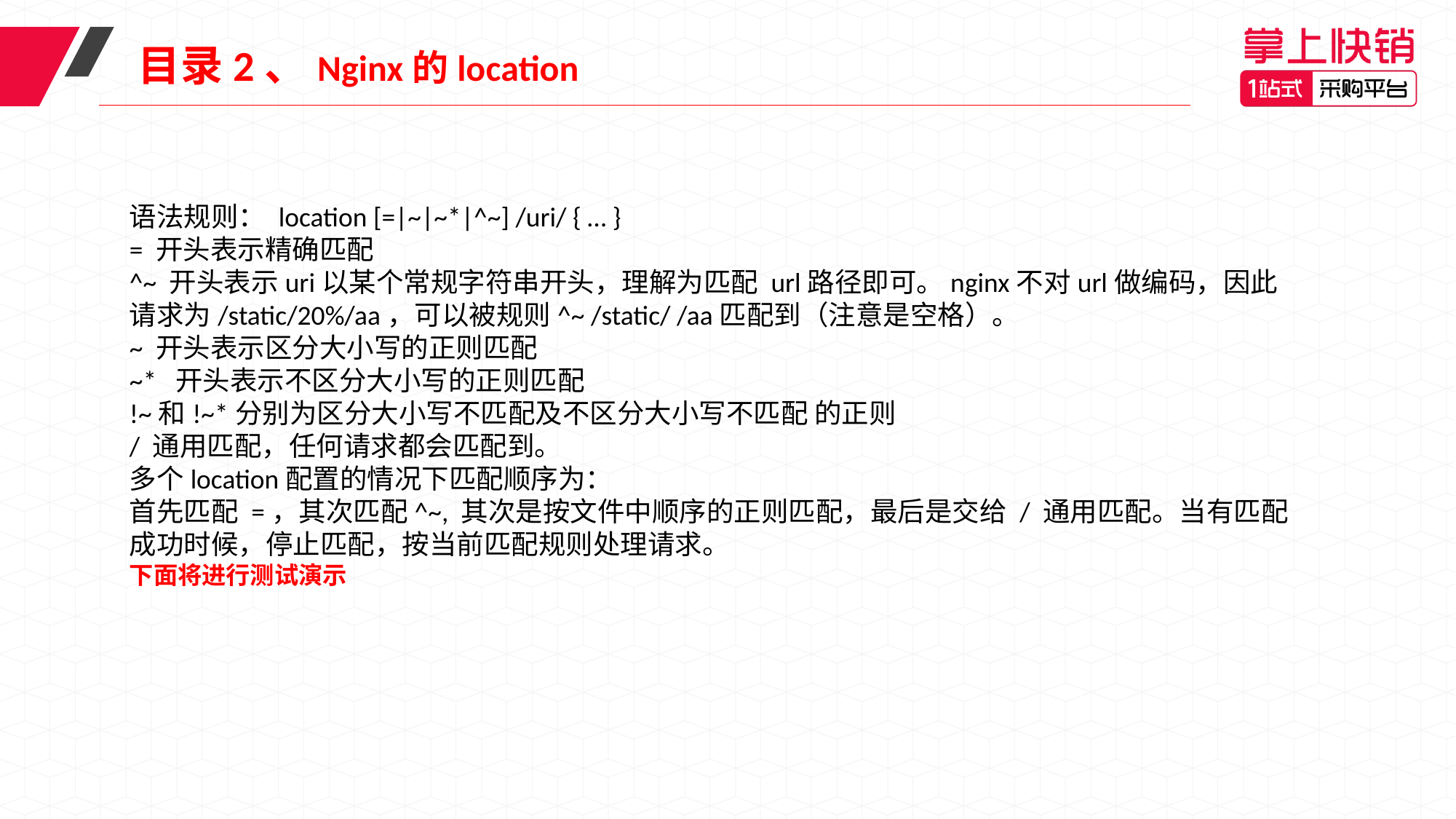

目录2、Nginx的location

语法规则： location [=|~|~*|^~] /uri/ { … }
= 开头表示精确匹配
^~ 开头表示uri以某个常规字符串开头，理解为匹配 url路径即可。nginx不对url做编码，因此请求为/static/20%/aa，可以被规则^~ /static/ /aa匹配到（注意是空格）。
~ 开头表示区分大小写的正则匹配
~*  开头表示不区分大小写的正则匹配
!~和!~*分别为区分大小写不匹配及不区分大小写不匹配 的正则
/ 通用匹配，任何请求都会匹配到。
多个location配置的情况下匹配顺序为：
首先匹配 =，其次匹配^~, 其次是按文件中顺序的正则匹配，最后是交给 / 通用匹配。当有匹配成功时候，停止匹配，按当前匹配规则处理请求。
下面将进行测试演示